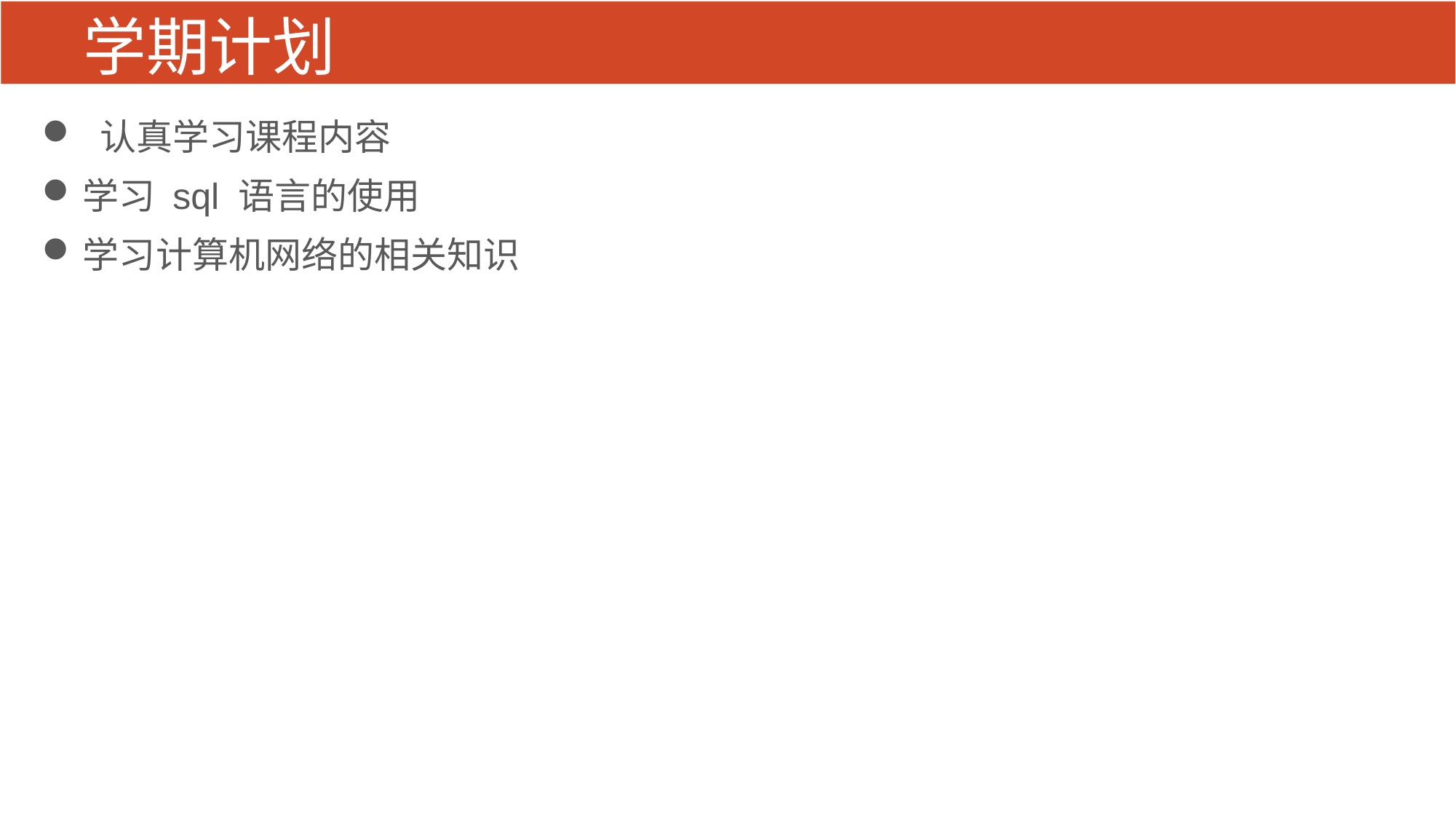

# 学期计划
 认真学习课程内容
学习 sql 语言的使用
学习计算机网络的相关知识